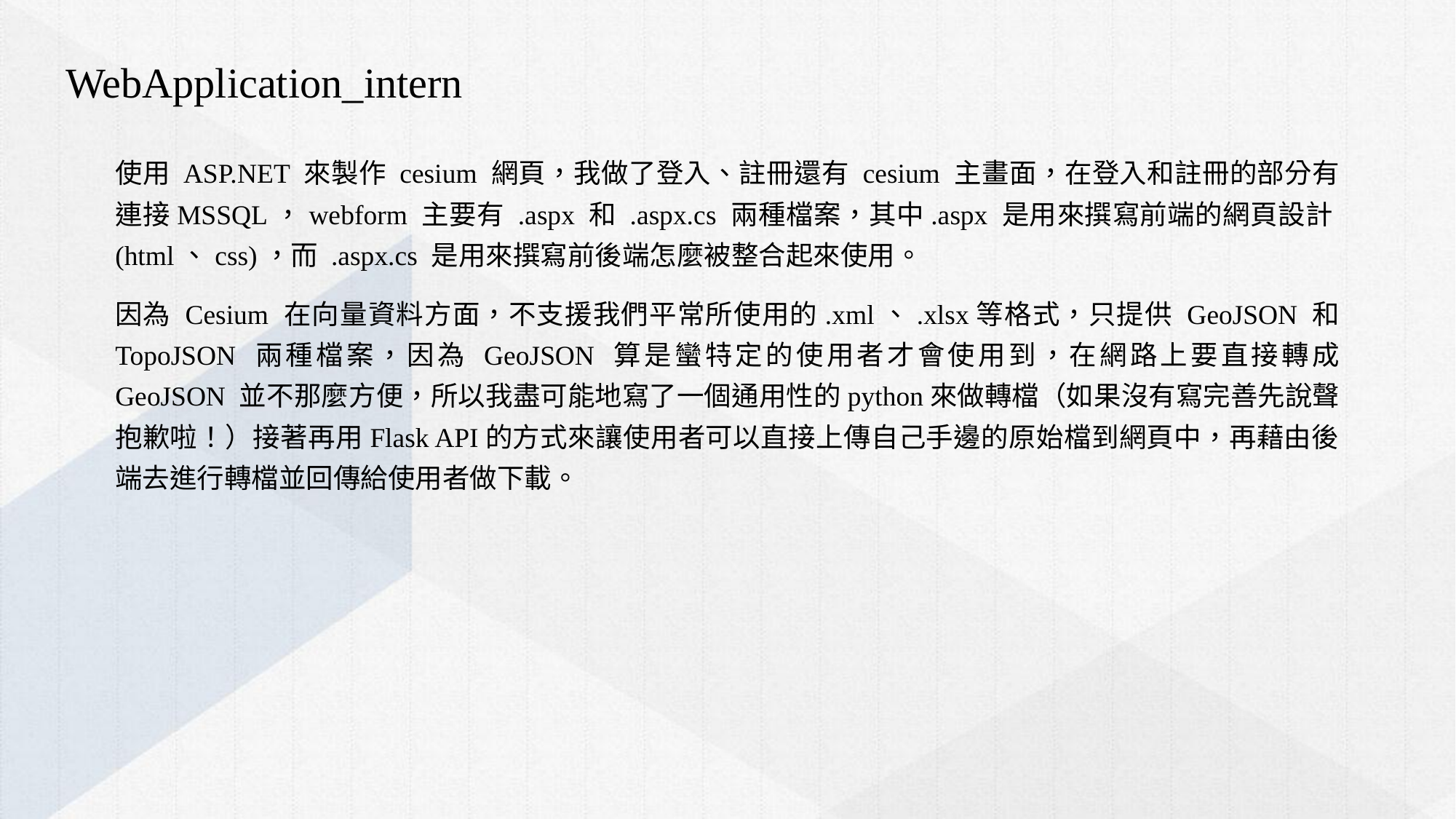

WebApplication_intern
使用 ASP.NET 來製作 cesium 網頁，我做了登入、註冊還有 cesium 主畫面，在登入和註冊的部分有連接MSSQL，webform 主要有 .aspx 和 .aspx.cs 兩種檔案，其中.aspx 是用來撰寫前端的網頁設計(html、css)，而 .aspx.cs 是用來撰寫前後端怎麼被整合起來使用。
因為 Cesium 在向量資料方面，不支援我們平常所使用的.xml、.xlsx等格式，只提供 GeoJSON 和 TopoJSON 兩種檔案，因為 GeoJSON 算是蠻特定的使用者才會使用到，在網路上要直接轉成 GeoJSON 並不那麼方便，所以我盡可能地寫了一個通用性的python來做轉檔（如果沒有寫完善先說聲抱歉啦！）接著再用Flask API的方式來讓使用者可以直接上傳自己手邊的原始檔到網頁中，再藉由後端去進行轉檔並回傳給使用者做下載。